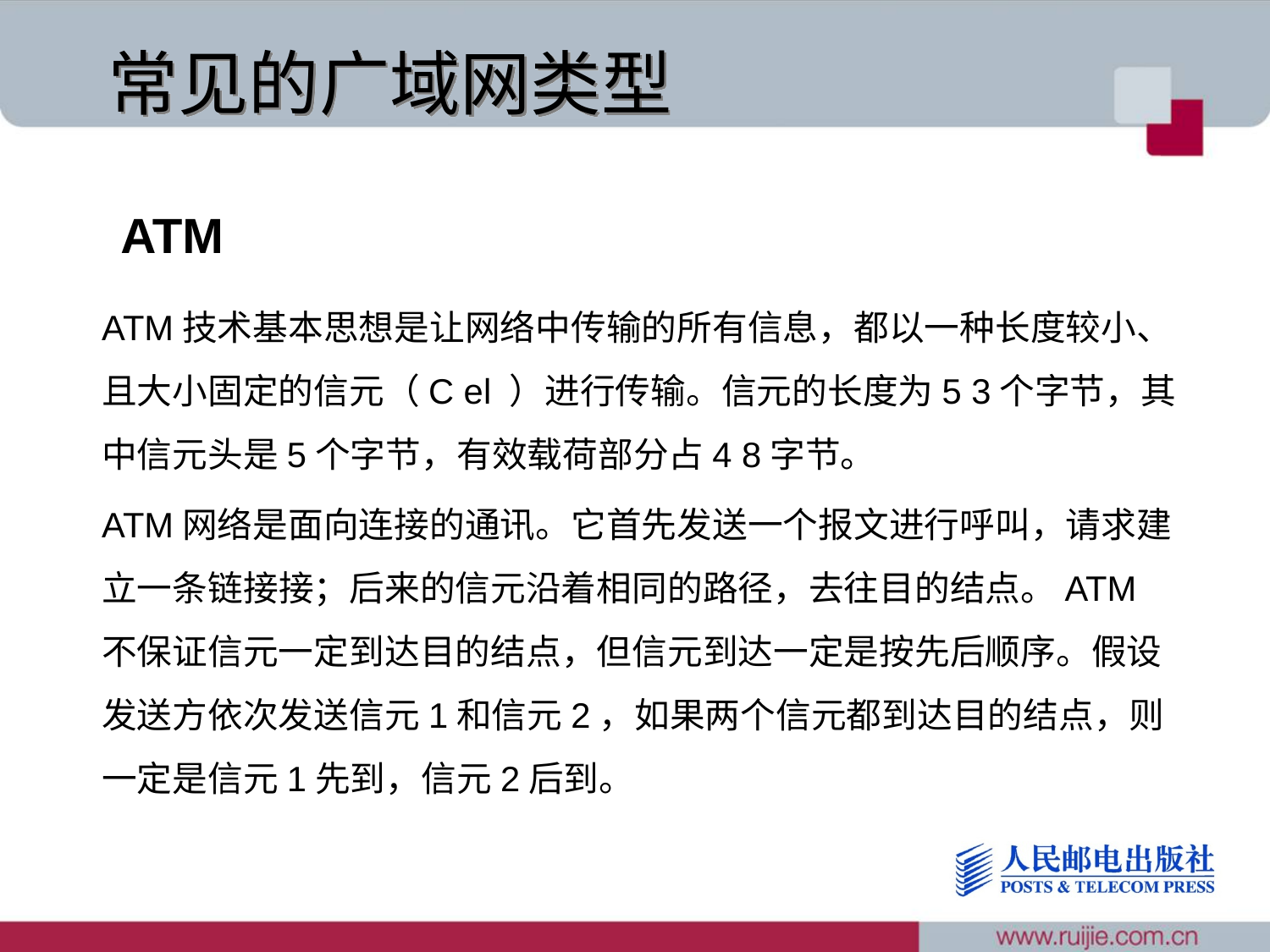

常见的广域网类型
ATM
ATM技术基本思想是让网络中传输的所有信息，都以一种长度较小、且大小固定的信元（C el ）进行传输。信元的长度为5 3个字节，其中信元头是5个字节，有效载荷部分占4 8字节。
ATM网络是面向连接的通讯。它首先发送一个报文进行呼叫，请求建立一条链接接；后来的信元沿着相同的路径，去往目的结点。ATM不保证信元一定到达目的结点，但信元到达一定是按先后顺序。假设发送方依次发送信元1和信元2，如果两个信元都到达目的结点，则一定是信元1先到，信元2后到。